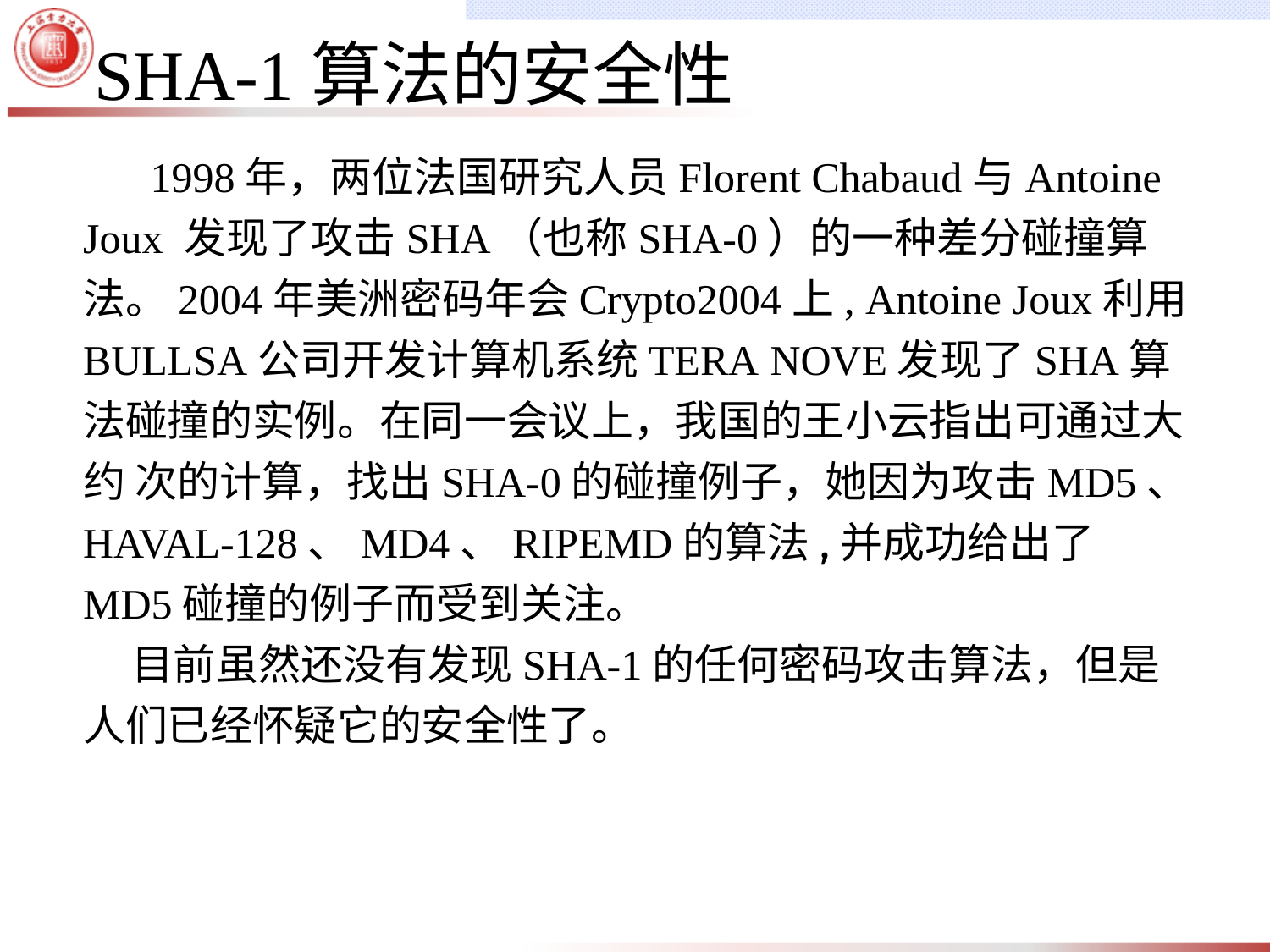

SHA-1算法的安全性

      1998年，两位法国研究人员Florent Chabaud与Antoine Joux 发现了攻击SHA（也称SHA-0）的一种差分碰撞算法。2004年美洲密码年会Crypto2004上, Antoine Joux利用BULLSA公司开发计算机系统TERA NOVE发现了SHA算法碰撞的实例。在同一会议上，我国的王小云指出可通过大约 次的计算，找出SHA-0的碰撞例子，她因为攻击MD5、HAVAL-128、MD4、RIPEMD的算法,并成功给出了MD5碰撞的例子而受到关注。
    目前虽然还没有发现SHA-1的任何密码攻击算法，但是人们已经怀疑它的安全性了。